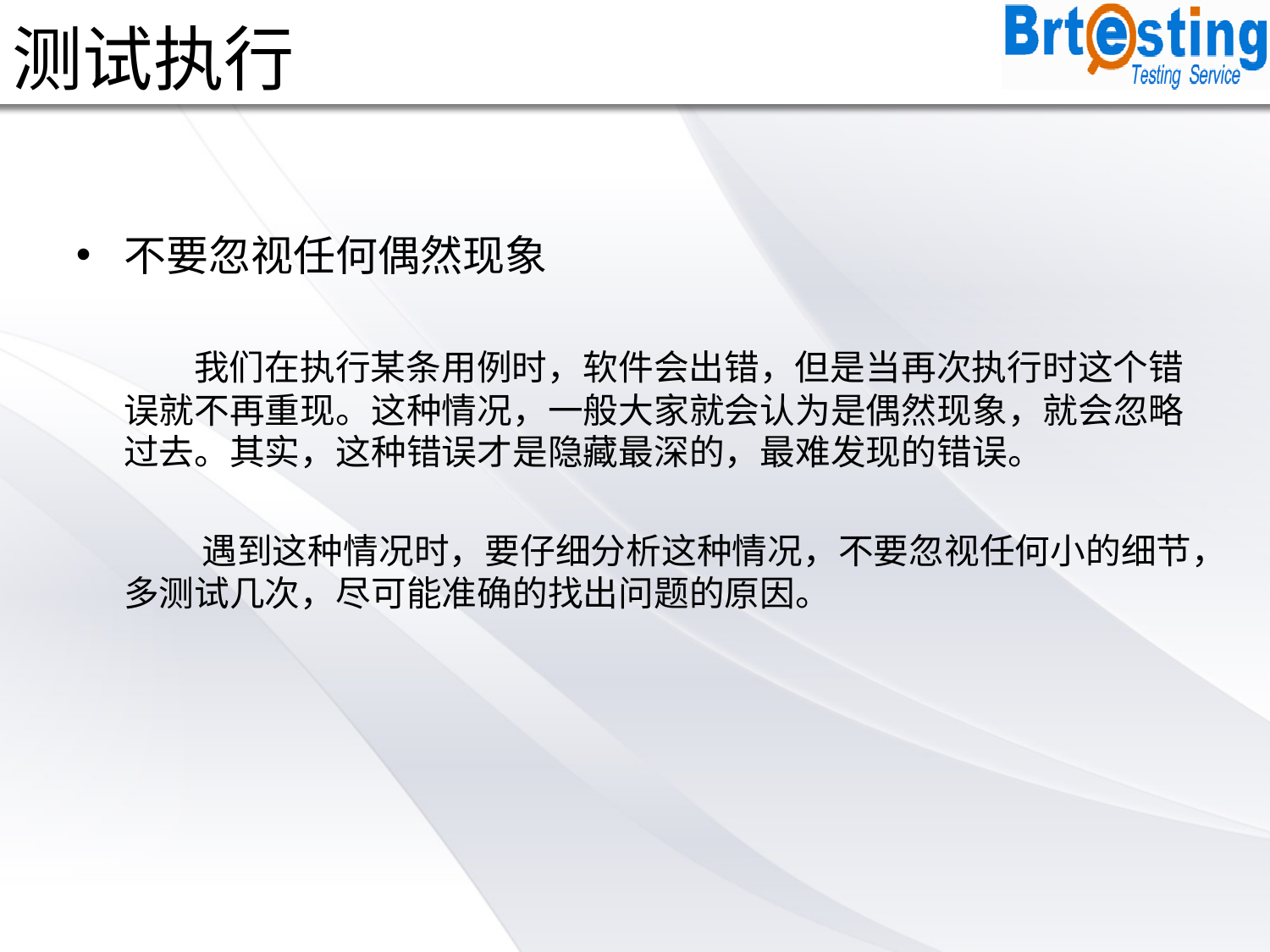

# 测试执行

不要忽视任何偶然现象

              我们在执行某条用例时，软件会出错，但是当再次执行时这个错误就不再重现。这种情况，一般大家就会认为是偶然现象，就会忽略过去。其实，这种错误才是隐藏最深的，最难发现的错误。

               遇到这种情况时，要仔细分析这种情况，不要忽视任何小的细节，多测试几次，尽可能准确的找出问题的原因。